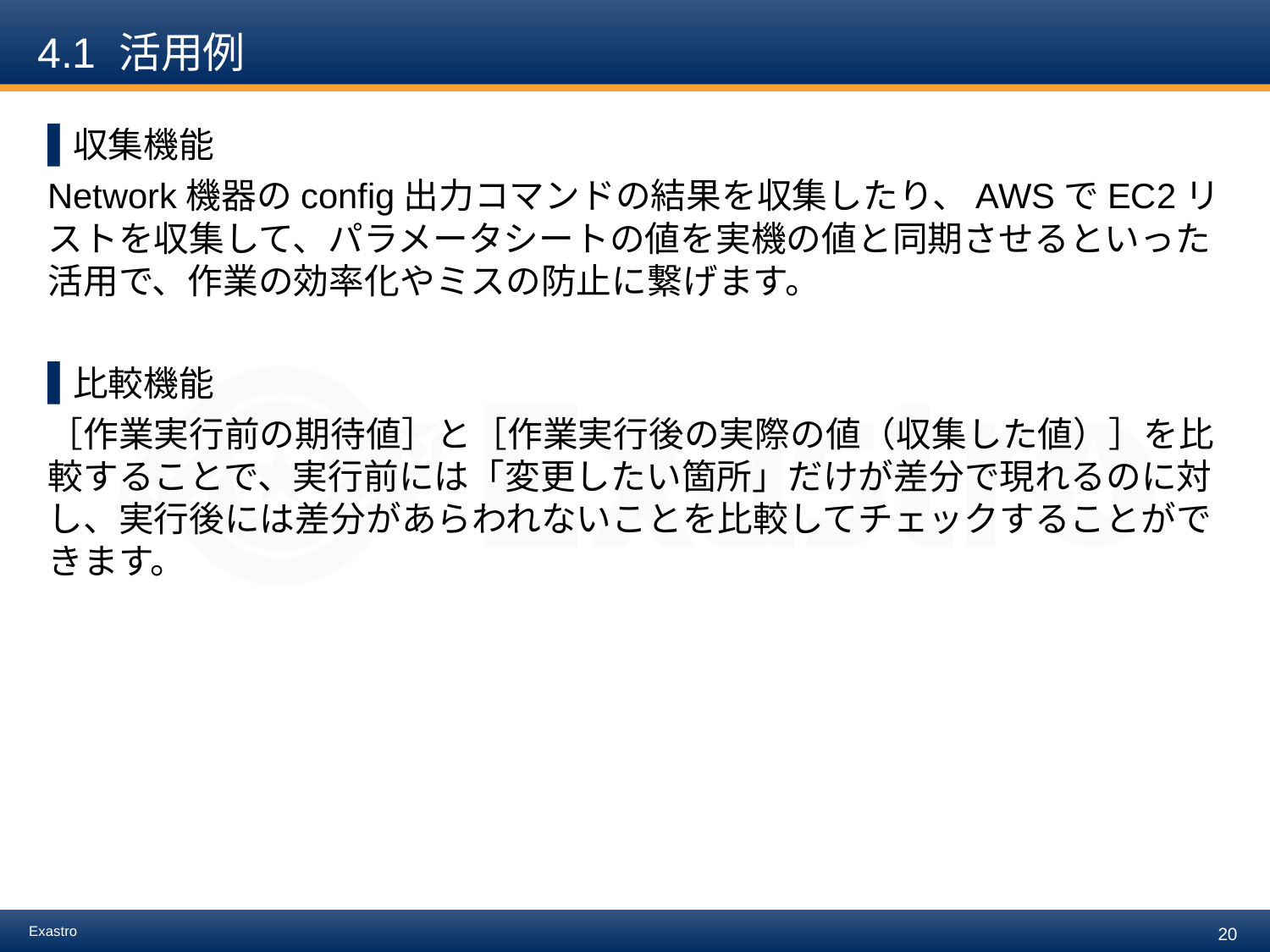

# 4.1 活用例
収集機能
Network機器のconfig出力コマンドの結果を収集したり、AWSでEC2リストを収集して、パラメータシートの値を実機の値と同期させるといった活用で、作業の効率化やミスの防止に繋げます。

比較機能
［作業実行前の期待値］と［作業実行後の実際の値（収集した値）］を比較することで、実行前には「変更したい箇所」だけが差分で現れるのに対し、実行後には差分があらわれないことを比較してチェックすることができます。